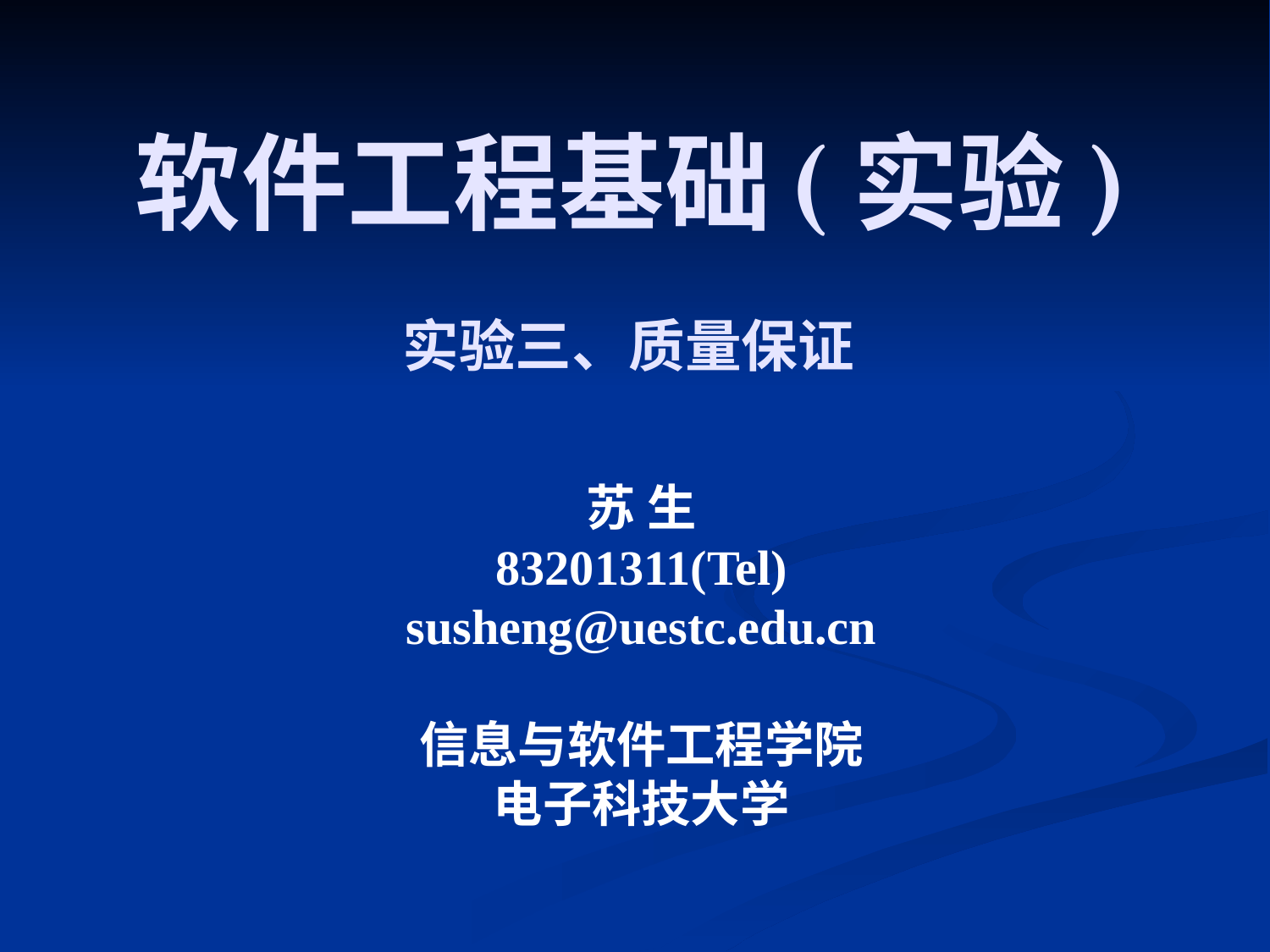

# 软件工程基础(实验) 实验三、质量保证
苏 生
83201311(Tel)
susheng@uestc.edu.cn

信息与软件工程学院
电子科技大学